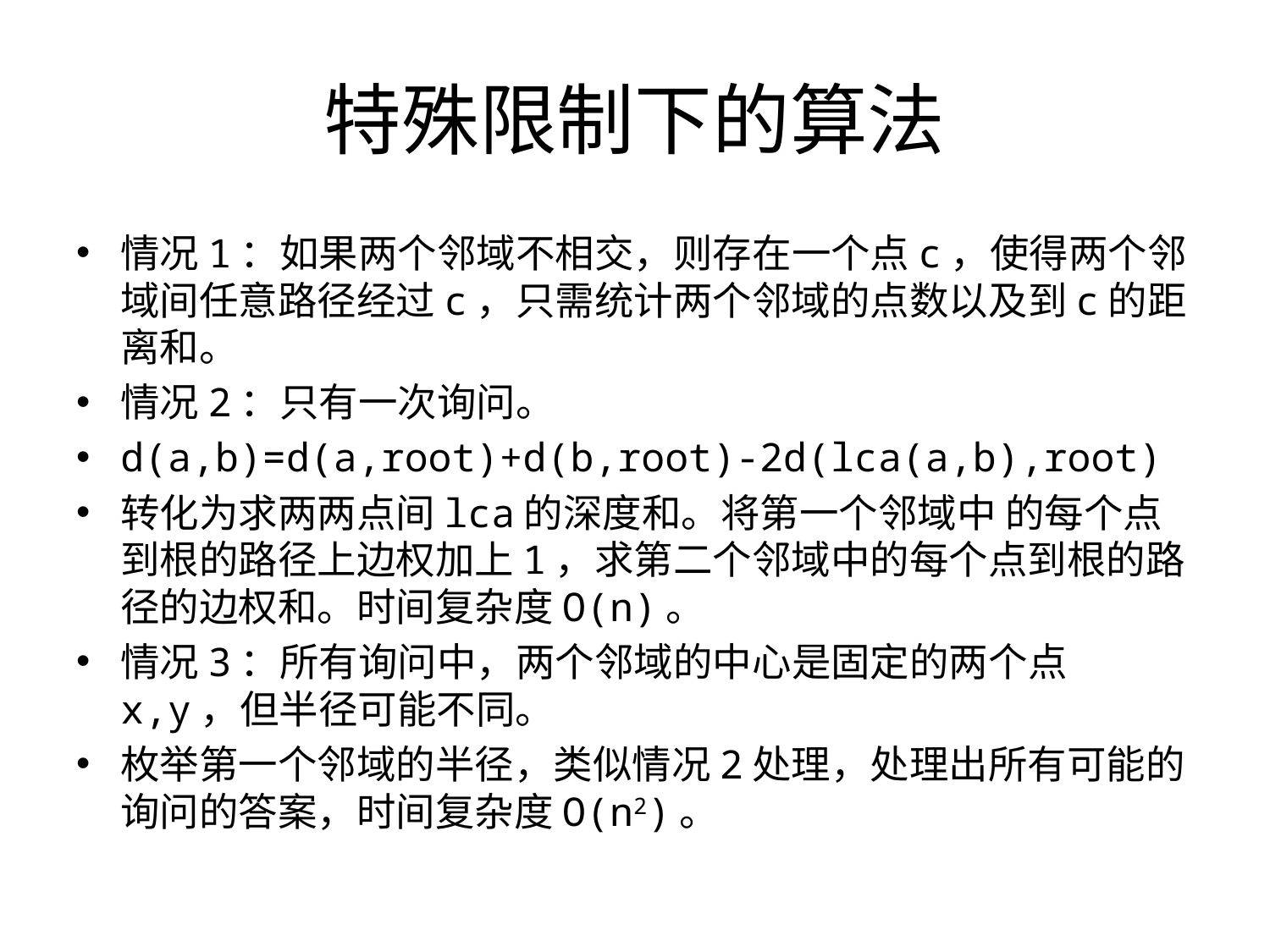

# 特殊限制下的算法
情况1：如果两个邻域不相交，则存在一个点c，使得两个邻域间任意路径经过c，只需统计两个邻域的点数以及到c的距离和。
情况2：只有一次询问。
d(a,b)=d(a,root)+d(b,root)-2d(lca(a,b),root)
转化为求两两点间lca的深度和。将第一个邻域中 的每个点到根的路径上边权加上1，求第二个邻域中的每个点到根的路径的边权和。时间复杂度O(n)。
情况3：所有询问中，两个邻域的中心是固定的两个点x,y，但半径可能不同。
枚举第一个邻域的半径，类似情况2处理，处理出所有可能的询问的答案，时间复杂度O(n2)。